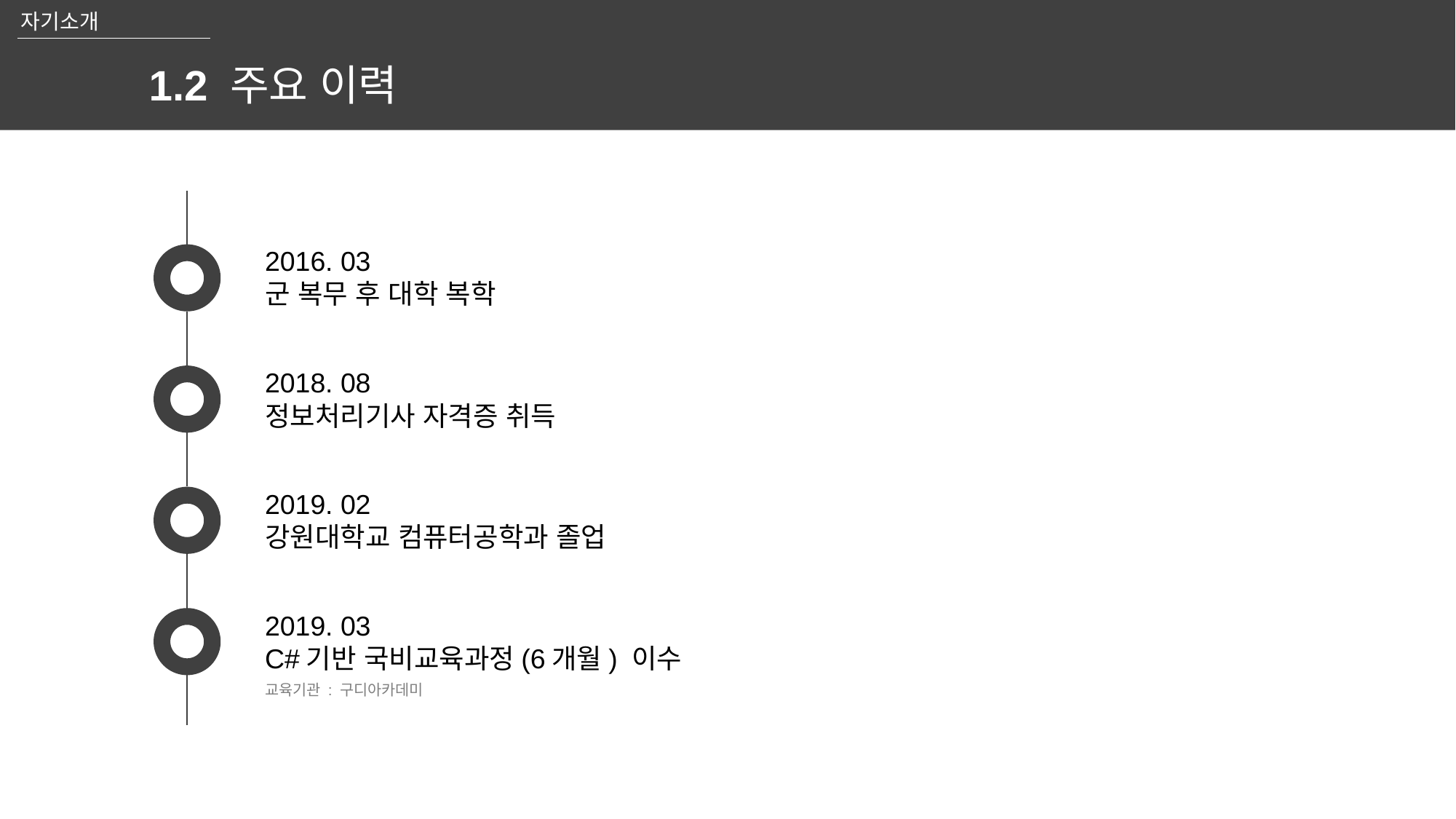

자기소개
1.2 주요 이력
2016. 03
군 복무 후 대학 복학

2018. 08
정보처리기사 자격증 취득

2019. 02
강원대학교 컴퓨터공학과 졸업

2019. 03
C#기반 국비교육과정(6개월) 이수

교육기관 : 구디아카데미